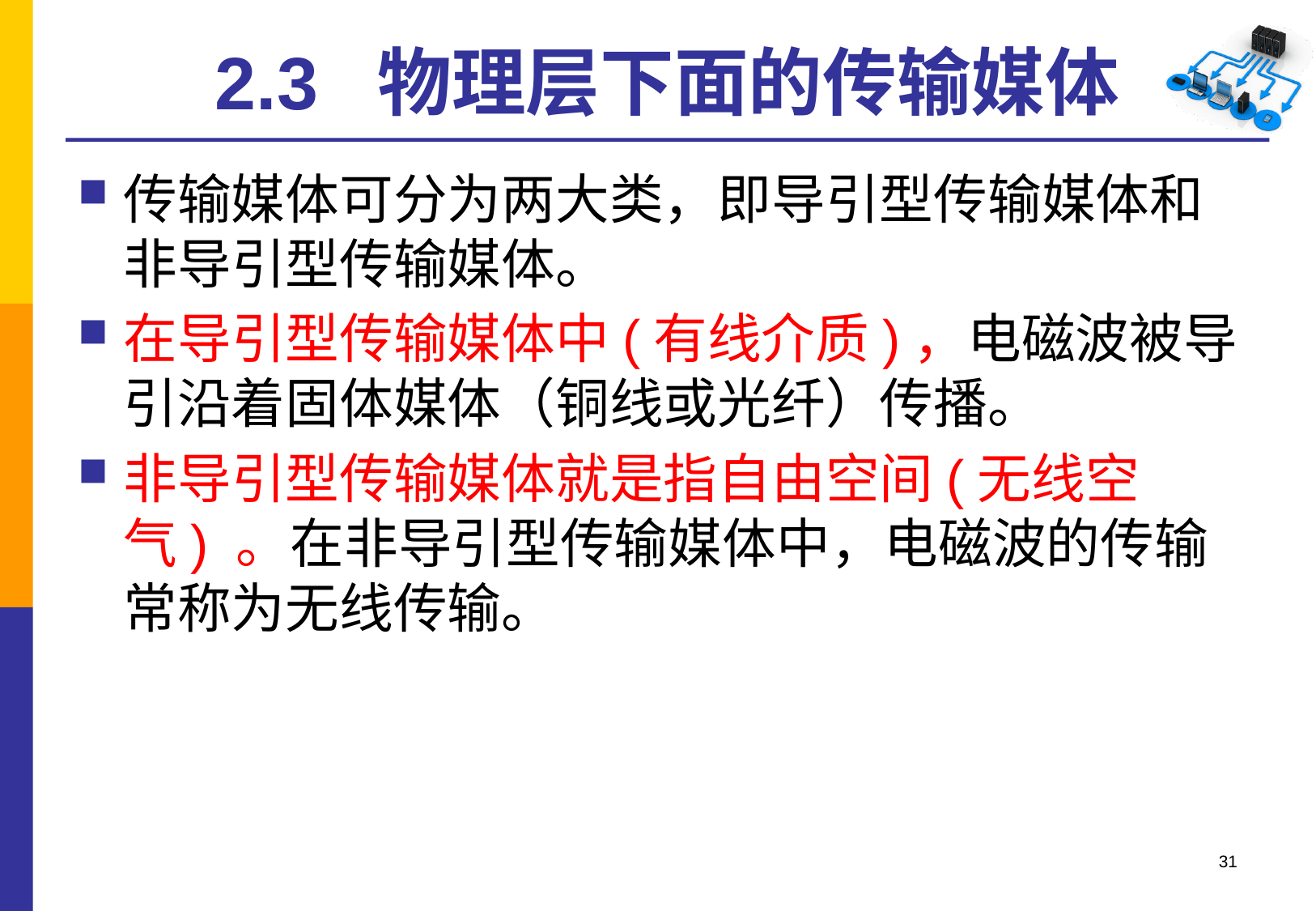

# 2.3  物理层下面的传输媒体
传输媒体可分为两大类，即导引型传输媒体和非导引型传输媒体。
在导引型传输媒体中(有线介质)，电磁波被导引沿着固体媒体（铜线或光纤）传播。
非导引型传输媒体就是指自由空间(无线空气) 。在非导引型传输媒体中，电磁波的传输常称为无线传输。
31